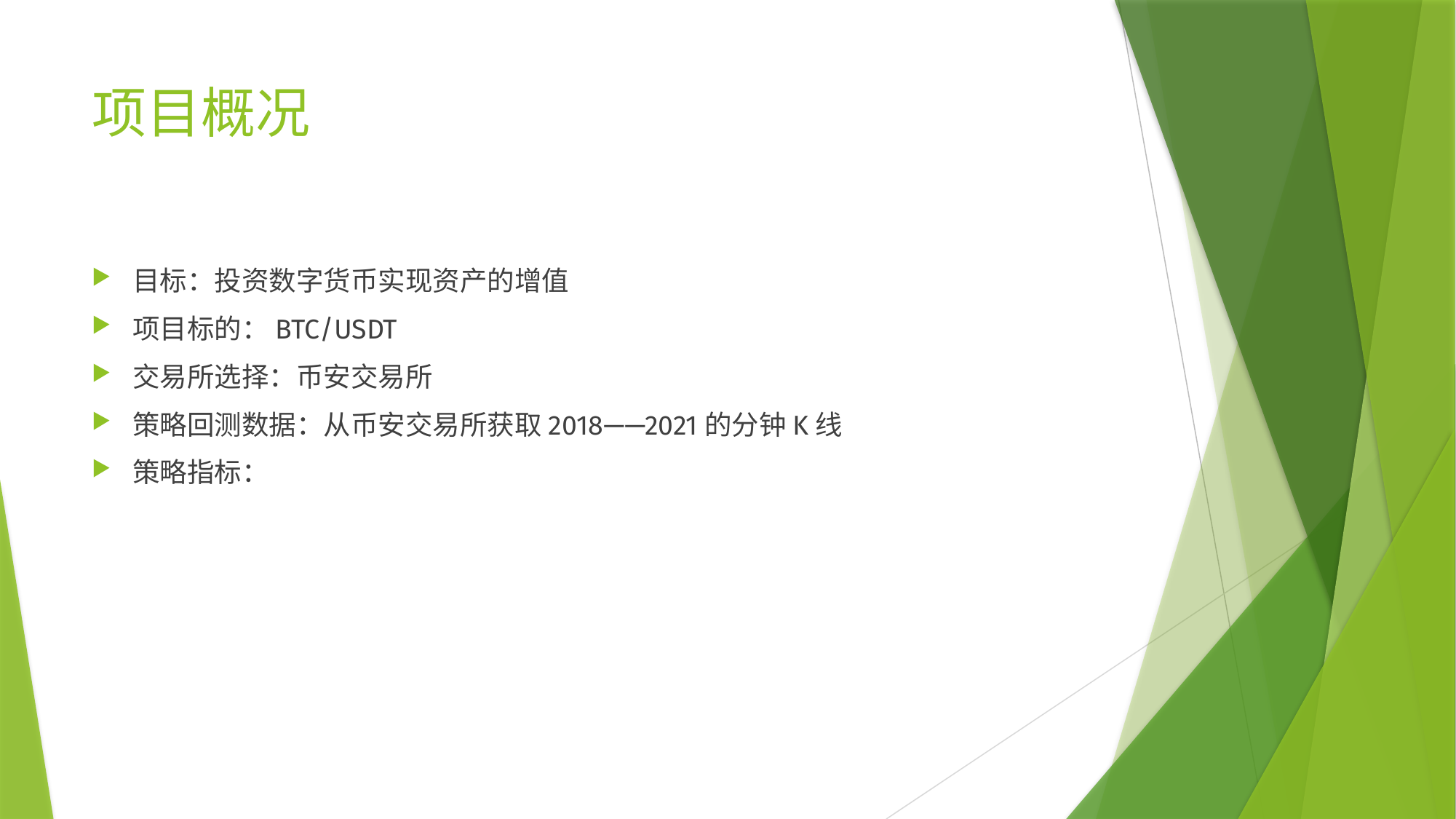

# 项目概况
目标：投资数字货币实现资产的增值
项目标的：BTC/USDT
交易所选择：币安交易所
策略回测数据：从币安交易所获取2018——2021的分钟K线
策略指标：